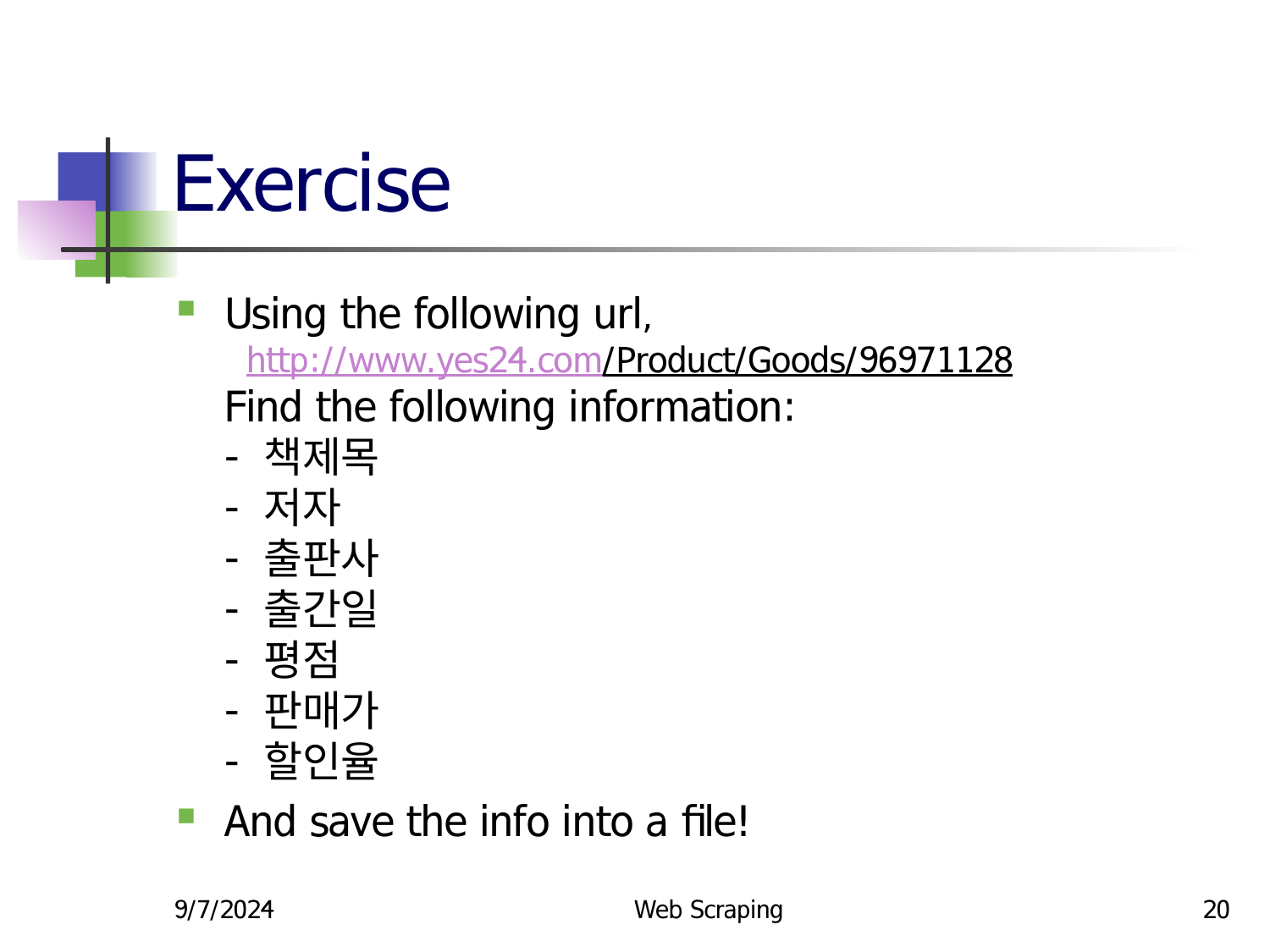

# Exercise
Using the following url,
  http://www.yes24.com/Product/Goods/96971128
Find the following information:
- 책제목
- 저자
- 출판사
- 출간일
- 평점
- 판매가
- 할인율
And save the info into a file!

9/7/2024
Web Scraping
20